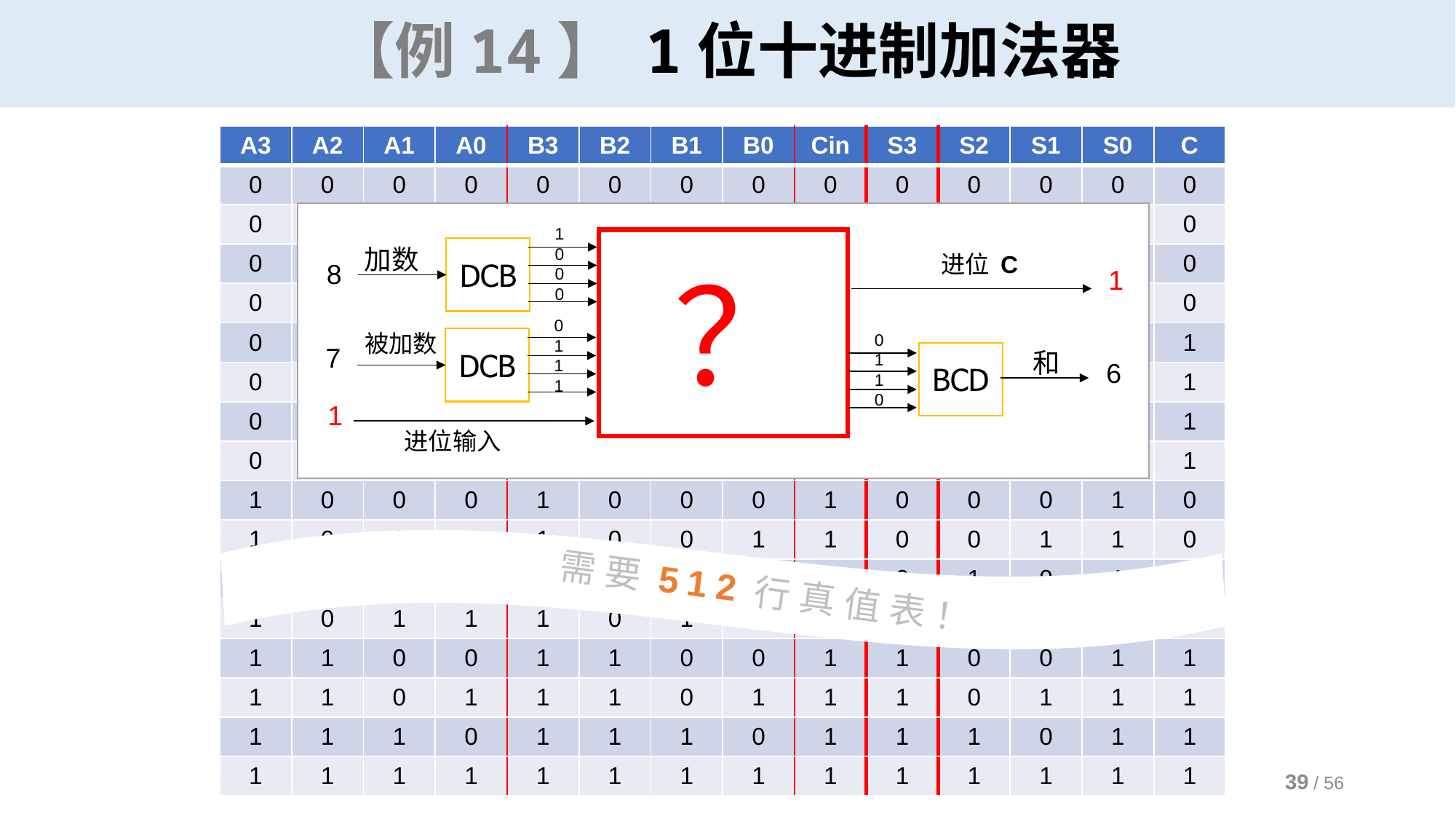

# 【例14】 1位十进制加法器
| A3 | A2 | A1 | A0 | B3 | B2 | B1 | B0 | Cin | S3 | S2 | S1 | S0 | C |
| --- | --- | --- | --- | --- | --- | --- | --- | --- | --- | --- | --- | --- | --- |
| 0 | 0 | 0 | 0 | 0 | 0 | 0 | 0 | 0 | 0 | 0 | 0 | 0 | 0 |
| 0 | 0 | 0 | 1 | 0 | 0 | 0 | 1 | 0 | 0 | 0 | 1 | 0 | 0 |
| 0 | 0 | 1 | 0 | 0 | 0 | 1 | 0 | 0 | 0 | 1 | 0 | 0 | 0 |
| 0 | 0 | 1 | 1 | 0 | 0 | 1 | 1 | 0 | 0 | 1 | 1 | 0 | 0 |
| 0 | 1 | 0 | 0 | 0 | 1 | 0 | 0 | 0 | 1 | 0 | 0 | 0 | 1 |
| 0 | 1 | 0 | 1 | 0 | 1 | 0 | 1 | 0 | 1 | 0 | 1 | 0 | 1 |
| 0 | 1 | 1 | 0 | 0 | 1 | 1 | 0 | 0 | 1 | 1 | 0 | 0 | 1 |
| 0 | 1 | 1 | 1 | 0 | 1 | 1 | 1 | 0 | 1 | 1 | 1 | 0 | 1 |
| 1 | 0 | 0 | 0 | 1 | 0 | 0 | 0 | 1 | 0 | 0 | 0 | 1 | 0 |
| 1 | 0 | 0 | 1 | 1 | 0 | 0 | 1 | 1 | 0 | 0 | 1 | 1 | 0 |
| 1 | 0 | 1 | 0 | 1 | 0 | 1 | 0 | 1 | 0 | 1 | 0 | 1 | 0 |
| 1 | 0 | 1 | 1 | 1 | 0 | 1 | 1 | 1 | 0 | 1 | 1 | 1 | 0 |
| 1 | 1 | 0 | 0 | 1 | 1 | 0 | 0 | 1 | 1 | 0 | 0 | 1 | 1 |
| 1 | 1 | 0 | 1 | 1 | 1 | 0 | 1 | 1 | 1 | 0 | 1 | 1 | 1 |
| 1 | 1 | 1 | 0 | 1 | 1 | 1 | 0 | 1 | 1 | 1 | 0 | 1 | 1 |
| 1 | 1 | 1 | 1 | 1 | 1 | 1 | 1 | 1 | 1 | 1 | 1 | 1 | 1 |

1
0
0
0
？
加数
DCB
进位 C
8
1
0
1
1
1
被加数
0
1
1
0
DCB
7
和
BCD
6
1
进位输入

需要512行真值表！
39 / 56